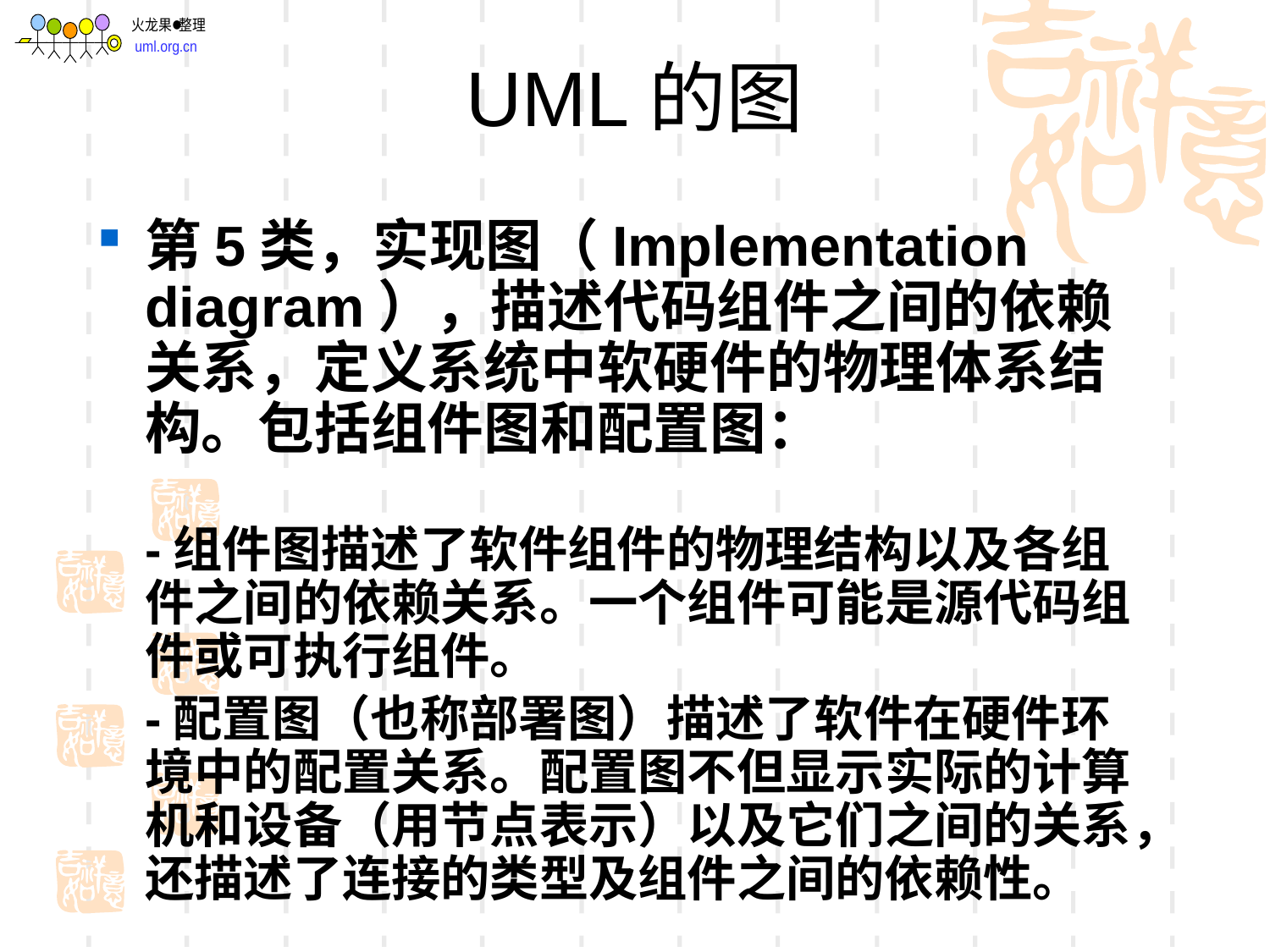

# UML的图
第5类，实现图（Implementation diagram），描述代码组件之间的依赖关系，定义系统中软硬件的物理体系结构。包括组件图和配置图：
	-组件图描述了软件组件的物理结构以及各组件之间的依赖关系。一个组件可能是源代码组件或可执行组件。
	-配置图（也称部署图）描述了软件在硬件环境中的配置关系。配置图不但显示实际的计算机和设备（用节点表示）以及它们之间的关系，还描述了连接的类型及组件之间的依赖性。